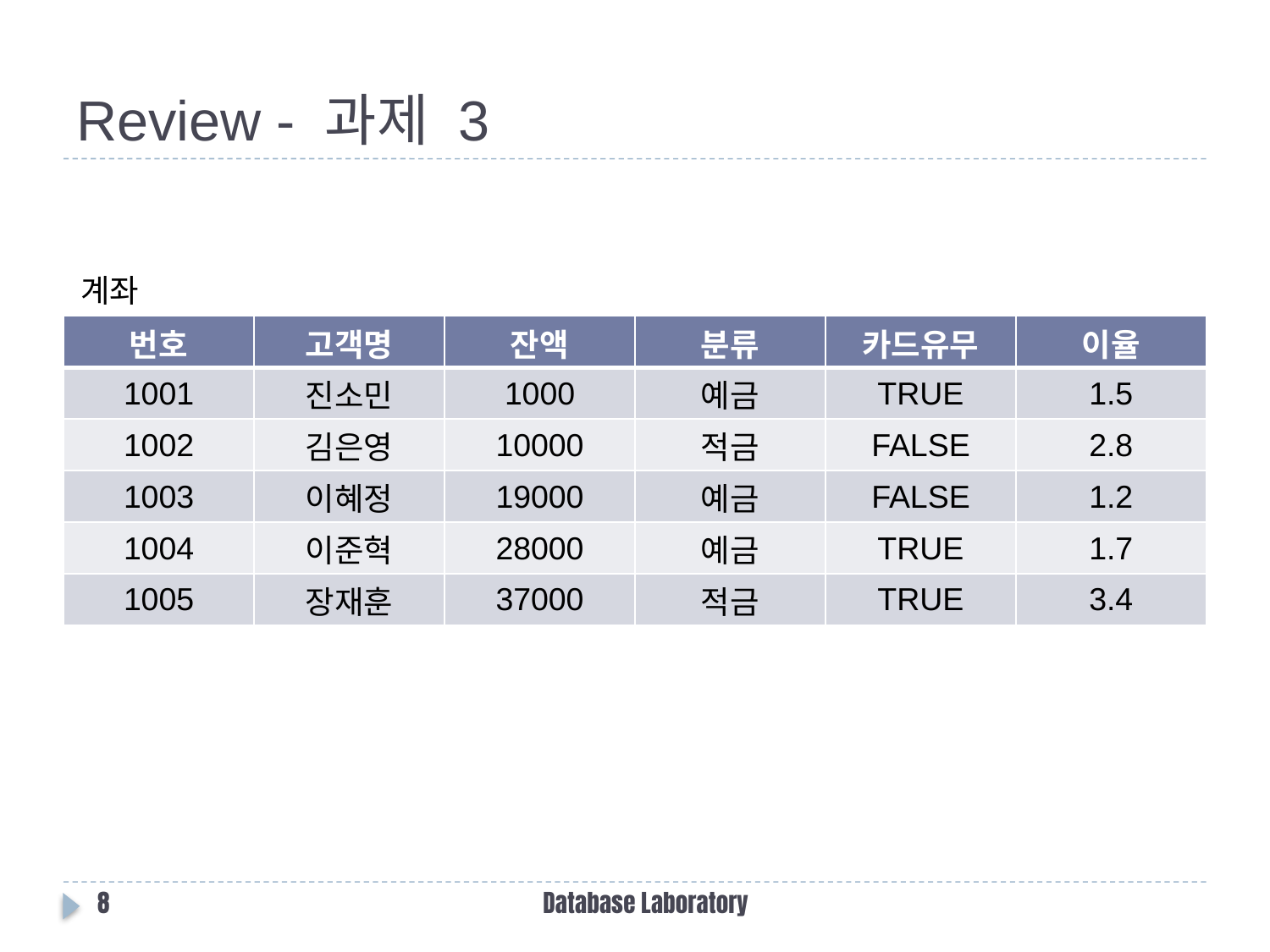

# Review - 과제 3
계좌
| 번호 | 고객명 | 잔액 | 분류 | 카드유무 | 이율 |
| --- | --- | --- | --- | --- | --- |
| 1001 | 진소민 | 1000 | 예금 | TRUE | 1.5 |
| 1002 | 김은영 | 10000 | 적금 | FALSE | 2.8 |
| 1003 | 이혜정 | 19000 | 예금 | FALSE | 1.2 |
| 1004 | 이준혁 | 28000 | 예금 | TRUE | 1.7 |
| 1005 | 장재훈 | 37000 | 적금 | TRUE | 3.4 |
8
Database Laboratory